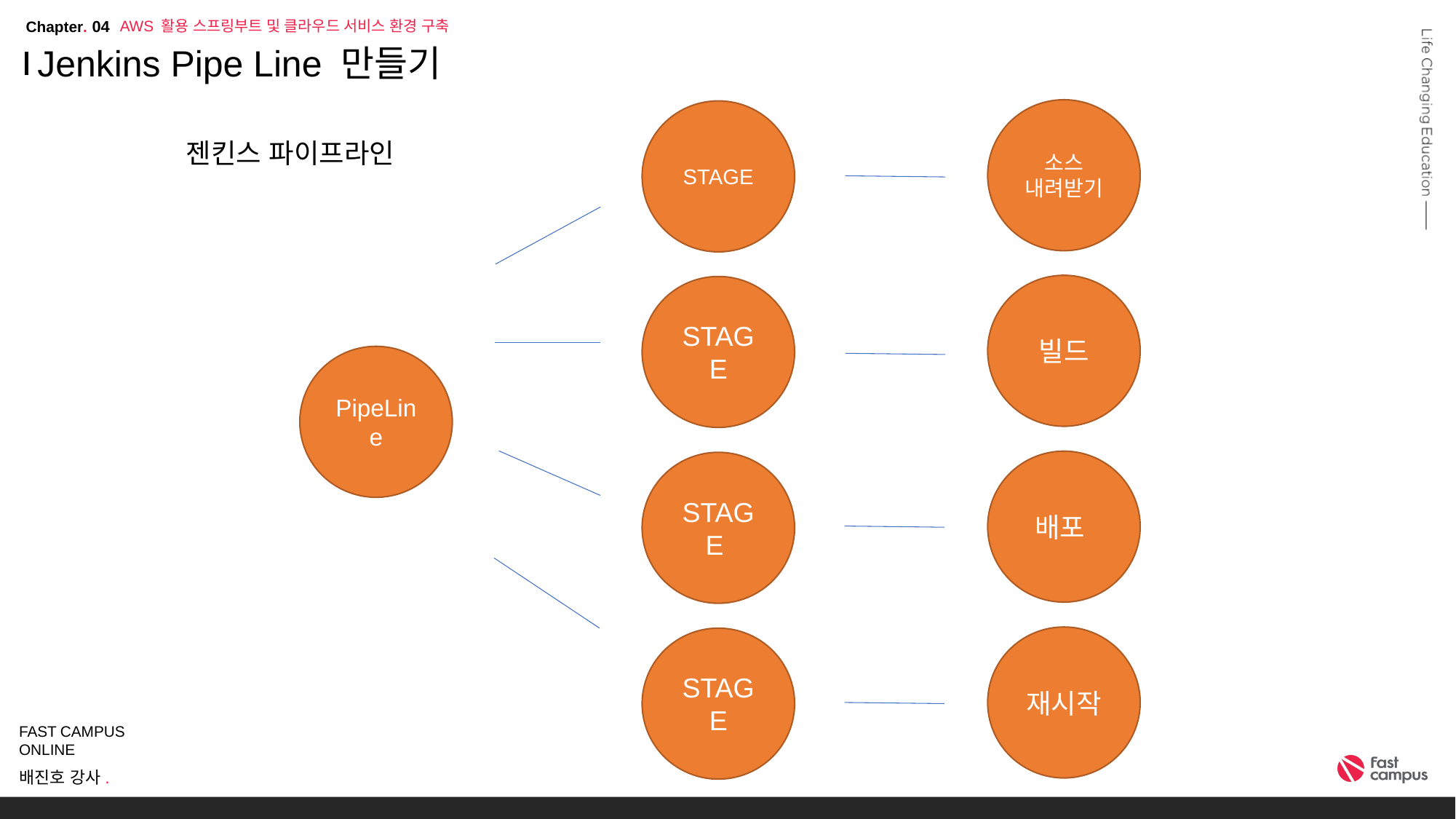

AWS 활용 스프링부트 및 클라우드 서비스 환경 구축
04
# Jenkins Pipe Line 만들기
소스
내려받기
STAGE
젠킨스 파이프라인
빌드
STAGE
PipeLine
배포
STAGE
재시작
STAGE